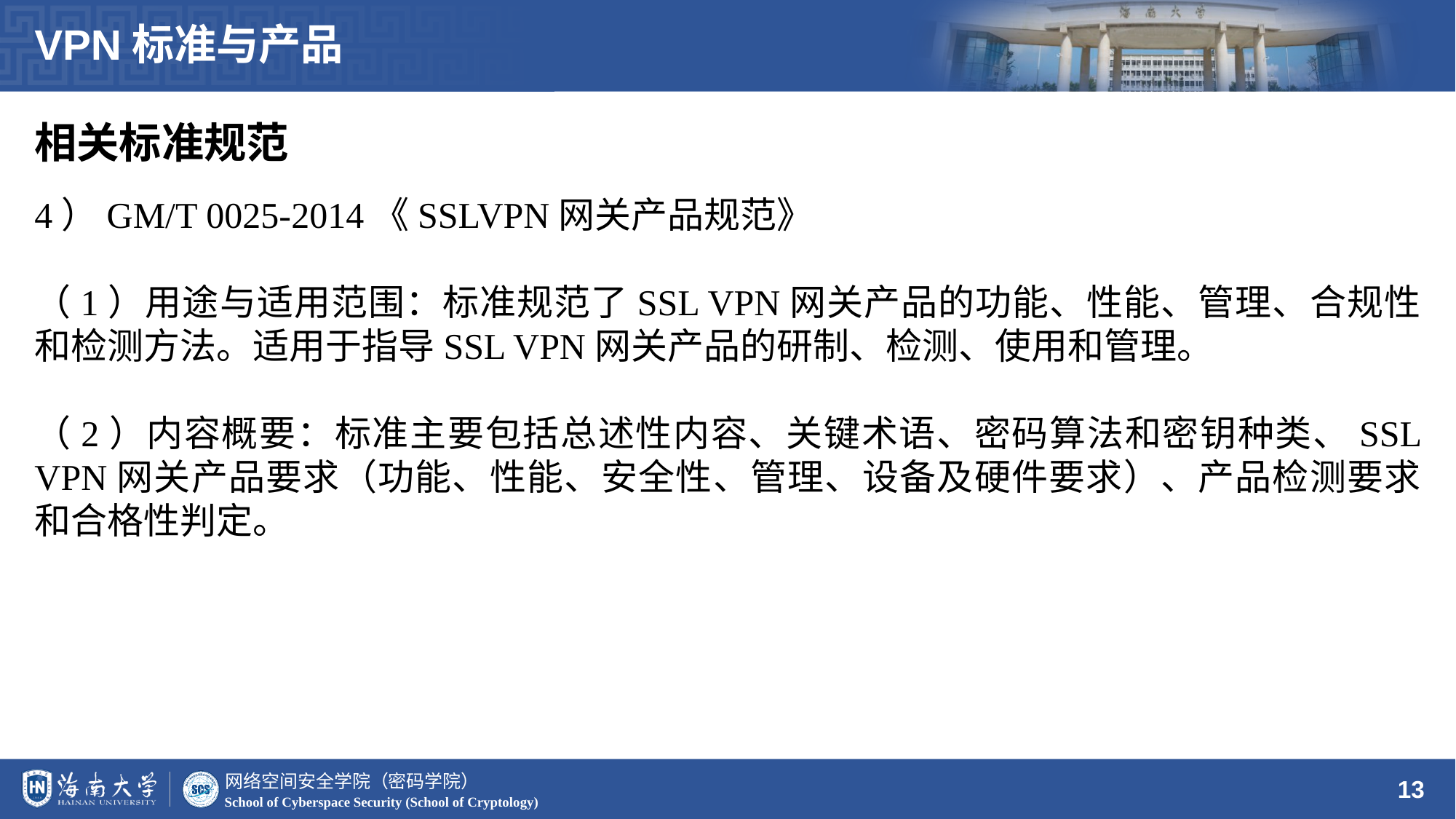

VPN标准与产品
相关标准规范
4）GM/T 0025-2014《SSLVPN网关产品规范》

（1）用途与适用范围：标准规范了SSL VPN网关产品的功能、性能、管理、合规性和检测方法。适用于指导SSL VPN网关产品的研制、检测、使用和管理。

（2）内容概要：标准主要包括总述性内容、关键术语、密码算法和密钥种类、SSL VPN网关产品要求（功能、性能、安全性、管理、设备及硬件要求）、产品检测要求和合格性判定。
13